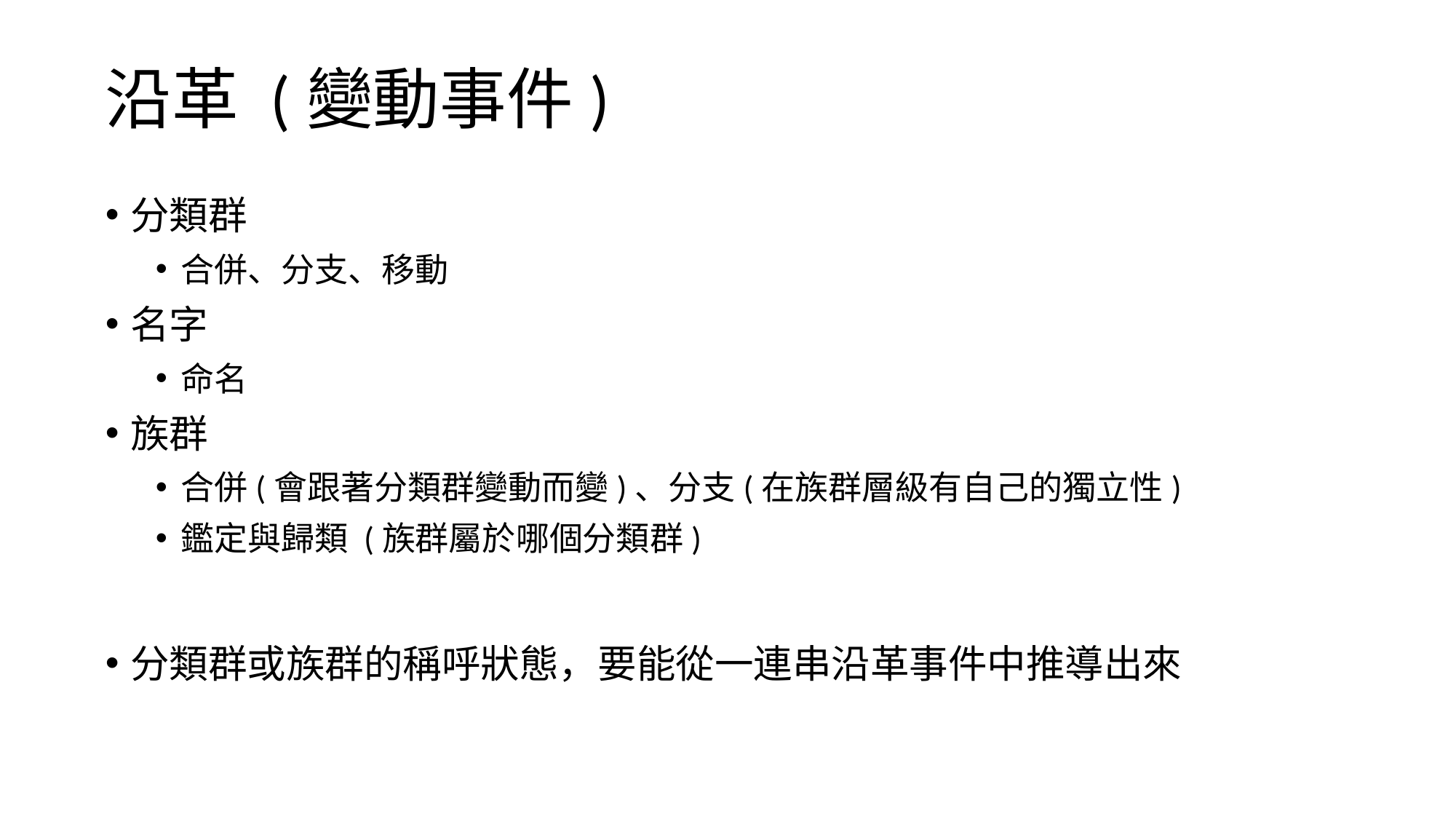

# 沿革 (變動事件)
分類群
合併、分支、移動
名字
命名
族群
合併(會跟著分類群變動而變)、分支(在族群層級有自己的獨立性)
鑑定與歸類 (族群屬於哪個分類群)

分類群或族群的稱呼狀態，要能從一連串沿革事件中推導出來
6